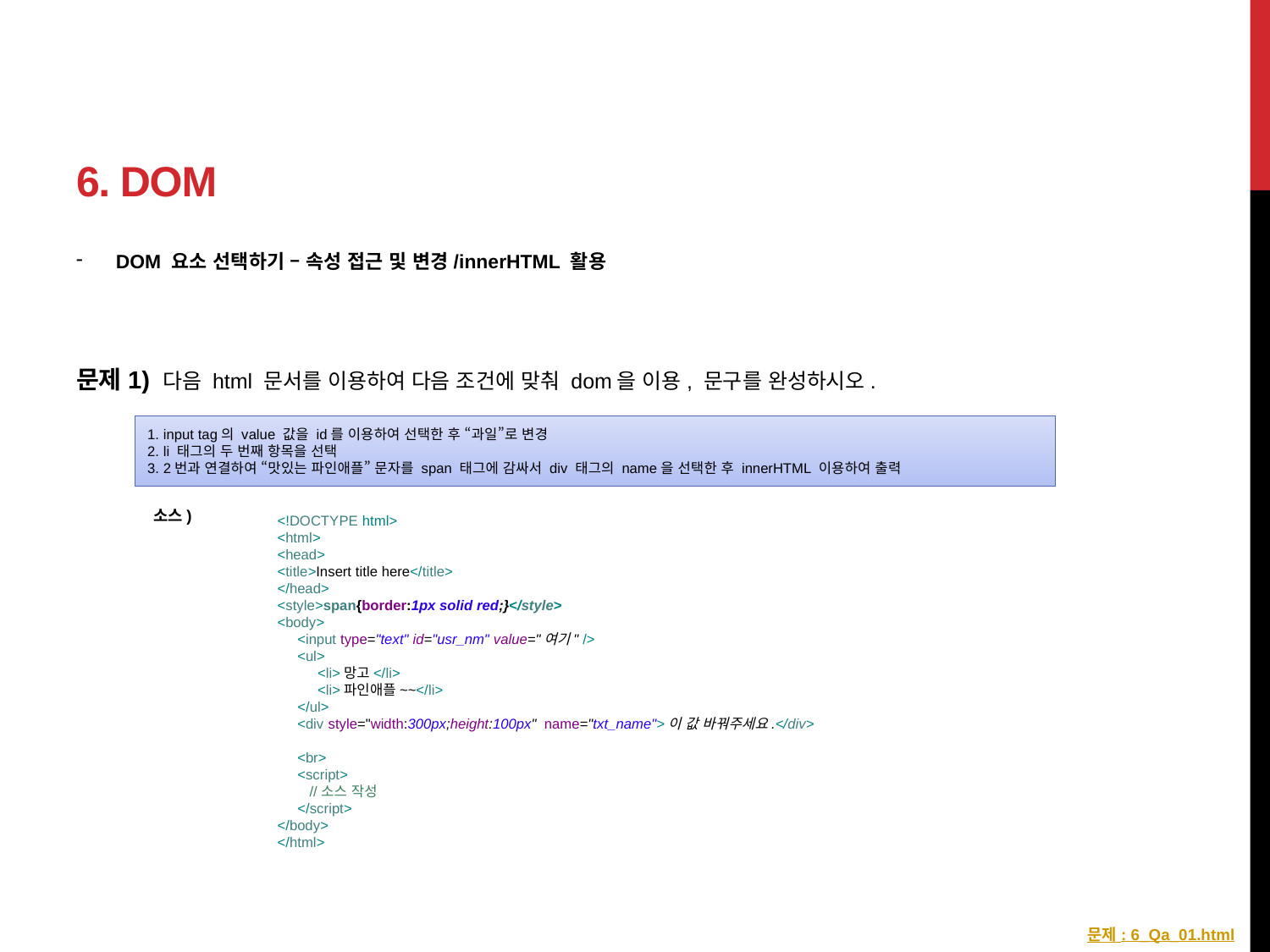

# 6. DOM
DOM 요소 선택하기 – 속성 접근 및 변경/innerHTML 활용

문제1) 다음 html 문서를 이용하여 다음 조건에 맞춰 dom을 이용, 문구를 완성하시오.

        소스)

1. input tag의 value 값을 id를 이용하여 선택한 후 “과일”로 변경
2. li 태그의 두 번째 항목을 선택
3. 2번과 연결하여 “맛있는 파인애플” 문자를 span 태그에 감싸서 div 태그의 name을 선택한 후 innerHTML 이용하여 출력
<!DOCTYPE html>
<html>
<head>
<title>Insert title here</title>
</head>
<style>span{border:1px solid red;}</style>
<body>
     <input type="text" id="usr_nm" value="여기" />
     <ul>
          <li>망고</li>
          <li>파인애플~~</li>
     </ul>
     <div style="width:300px;height:100px"  name="txt_name">이 값 바꿔주세요.</div>

     <br>
     <script>
        //소스 작성
     </script>
</body>
</html>
문제 : 6_Qa_01.html